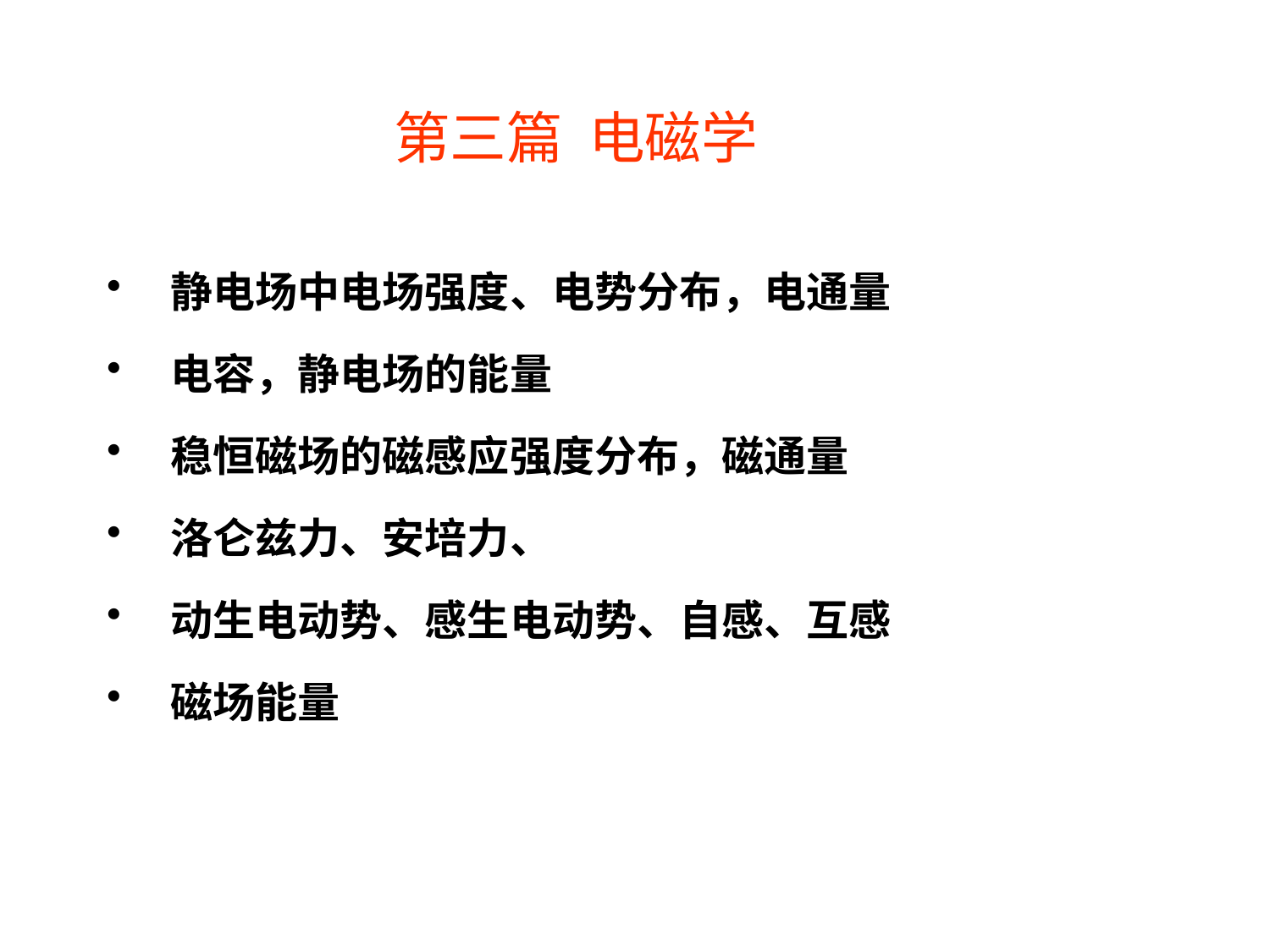

第三篇  电磁学
静电场中电场强度、电势分布，电通量
电容，静电场的能量
稳恒磁场的磁感应强度分布，磁通量
洛仑兹力、安培力、
动生电动势、感生电动势、自感、互感
磁场能量